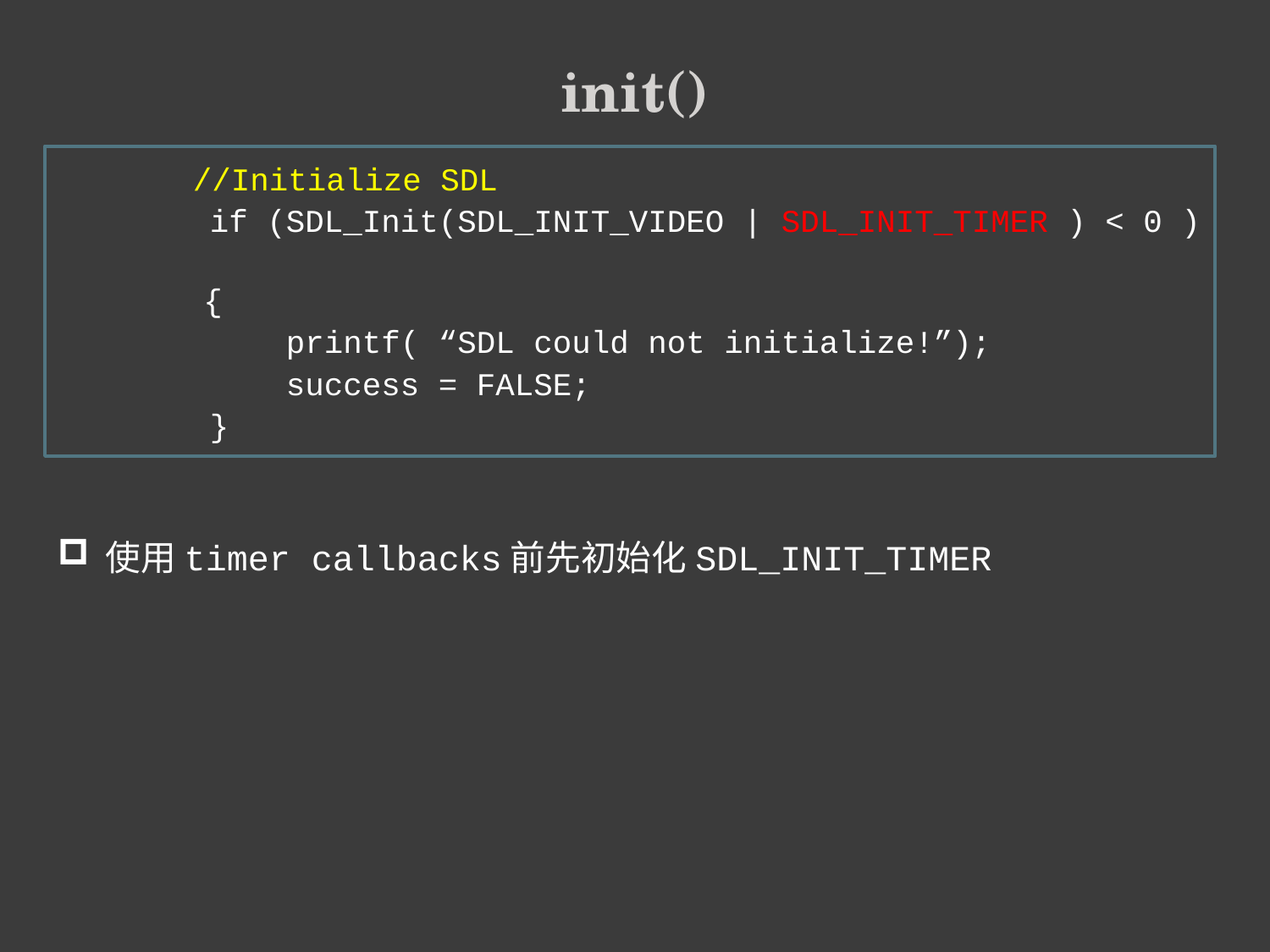

init()
        //Initialize SDL
        if (SDL_Init(SDL_INIT_VIDEO | SDL_INIT_TIMER ) < 0 )
	 {
            printf( “SDL could not initialize!”);
            success = FALSE;
        }

使用timer callbacks前先初始化SDL_INIT_TIMER